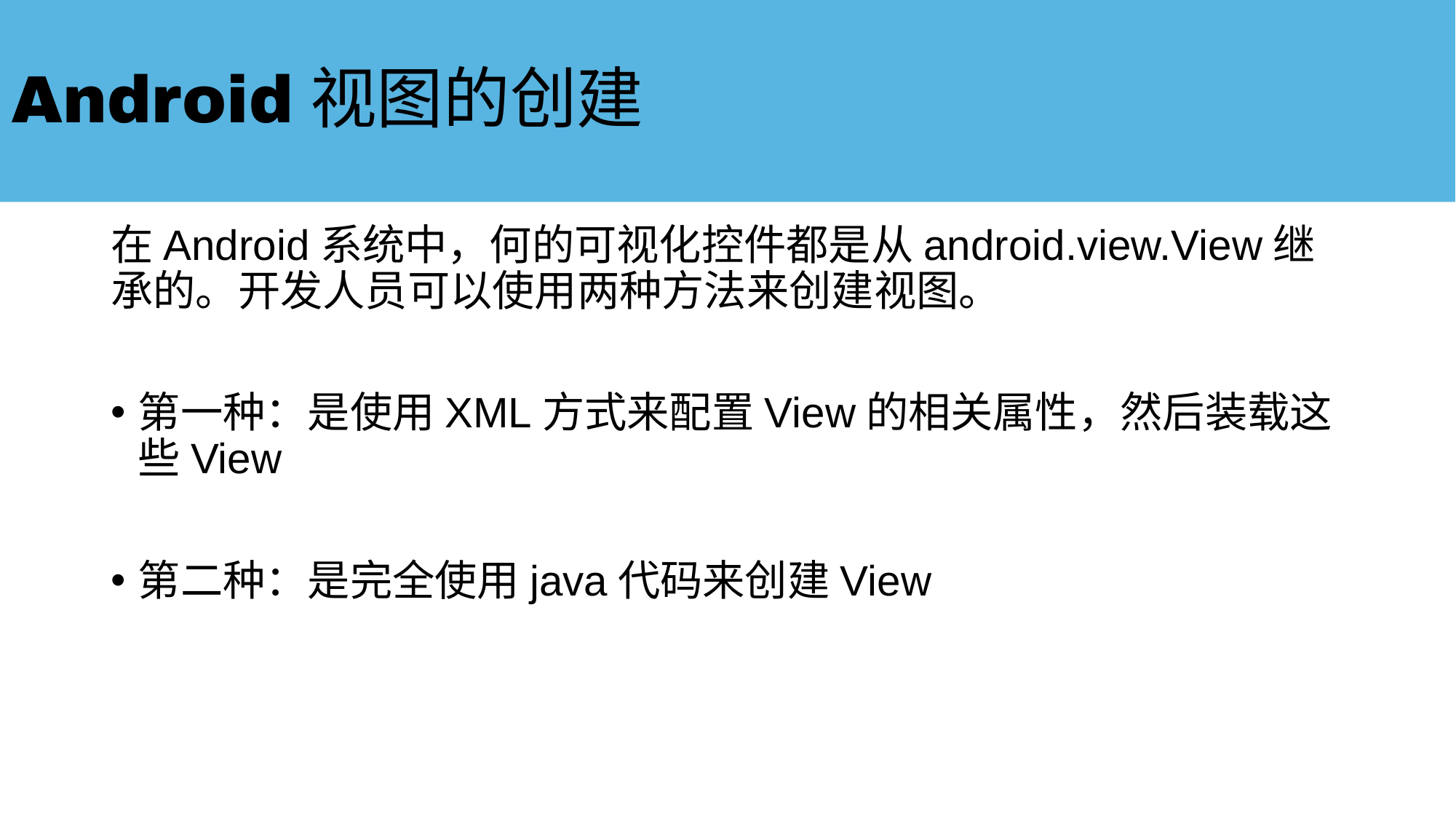

# Android视图的创建
在Android系统中，何的可视化控件都是从android.view.View继承的。开发人员可以使用两种方法来创建视图。

第一种：是使用XML方式来配置View的相关属性，然后装载这些View

第二种：是完全使用java代码来创建View